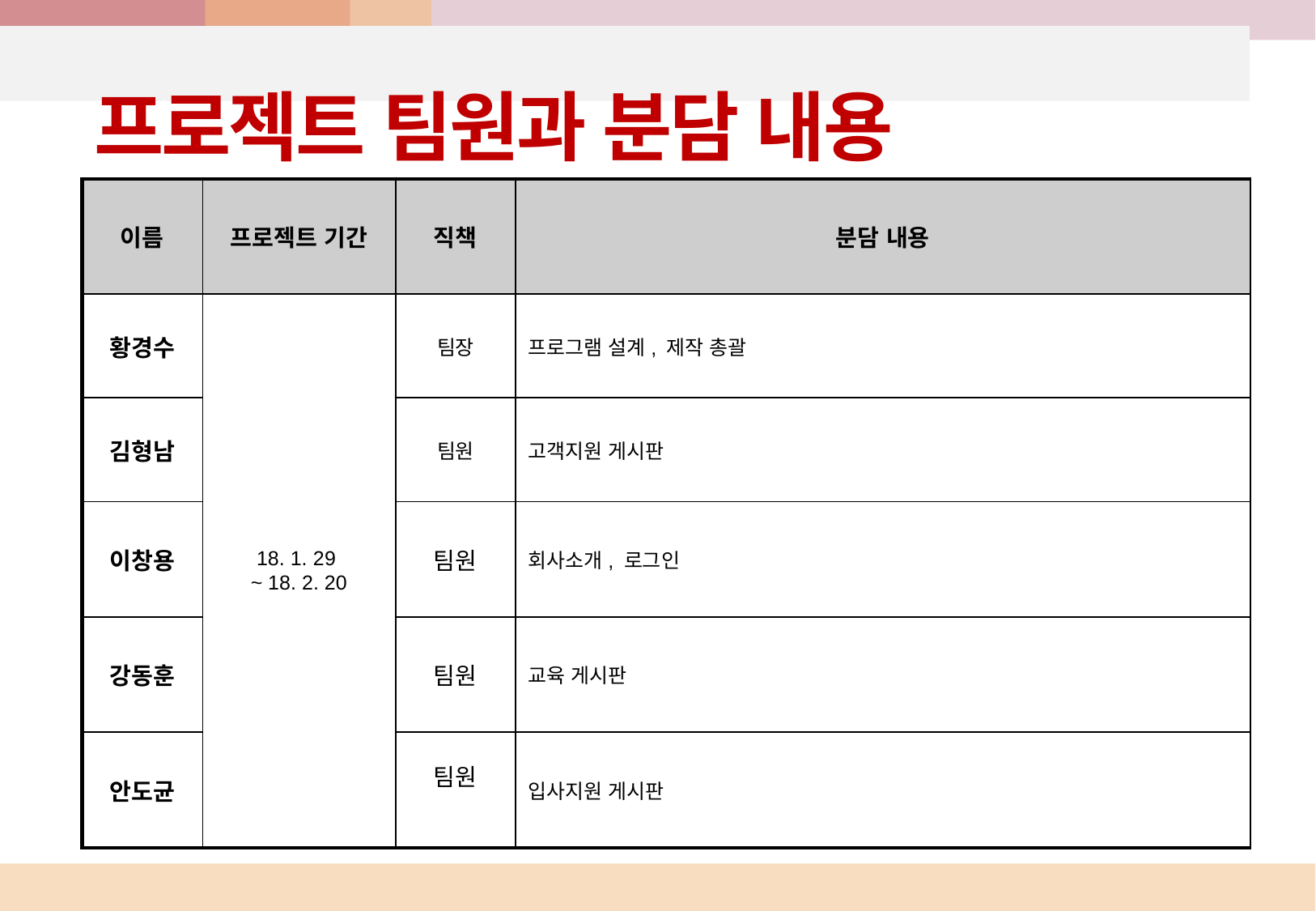

프로젝트 팀원과 분담 내용
문서이력
| 이름 | 프로젝트 기간 | 직책 | 분담 내용 |
| --- | --- | --- | --- |
| 황경수 | 18. 1. 29 ~ 18. 2. 20 | 팀장 | 프로그램 설계, 제작 총괄 |
| 김형남 |  | 팀원 | 고객지원 게시판 |
| 이창용 |  | 팀원 | 회사소개, 로그인 |
| 강동훈 |  | 팀원 | 교육 게시판 |
| 안도균 |  | 팀원 | 입사지원 게시판 |